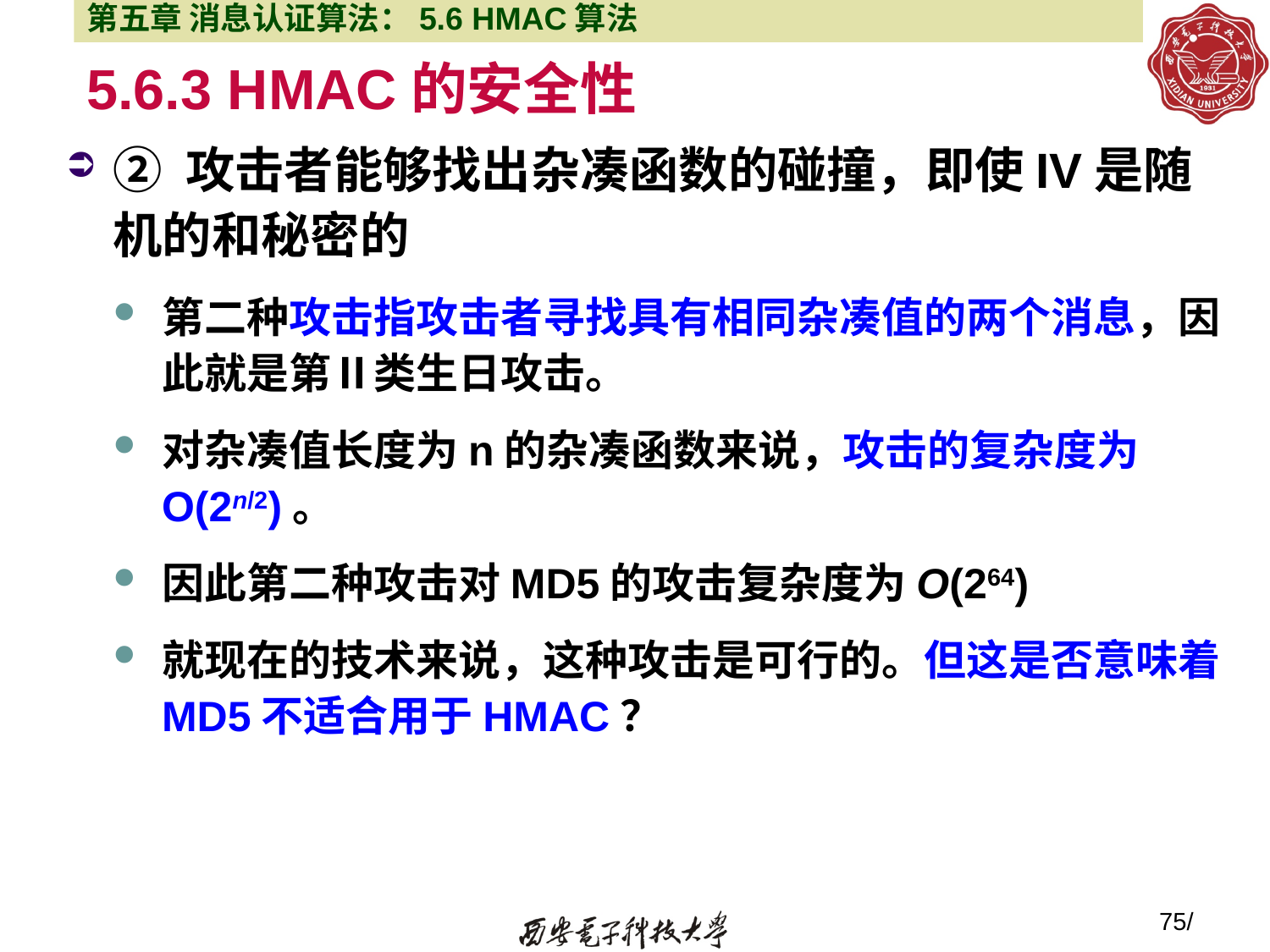

第五章 消息认证算法：5.6 HMAC算法
# 5.6.3 HMAC的安全性
② 攻击者能够找出杂凑函数的碰撞，即使IV是随机的和秘密的
第二种攻击指攻击者寻找具有相同杂凑值的两个消息，因此就是第Ⅱ类生日攻击。
对杂凑值长度为n的杂凑函数来说，攻击的复杂度为O(2n/2)。
因此第二种攻击对MD5的攻击复杂度为O(264)
就现在的技术来说，这种攻击是可行的。但这是否意味着MD5不适合用于HMAC？
75/